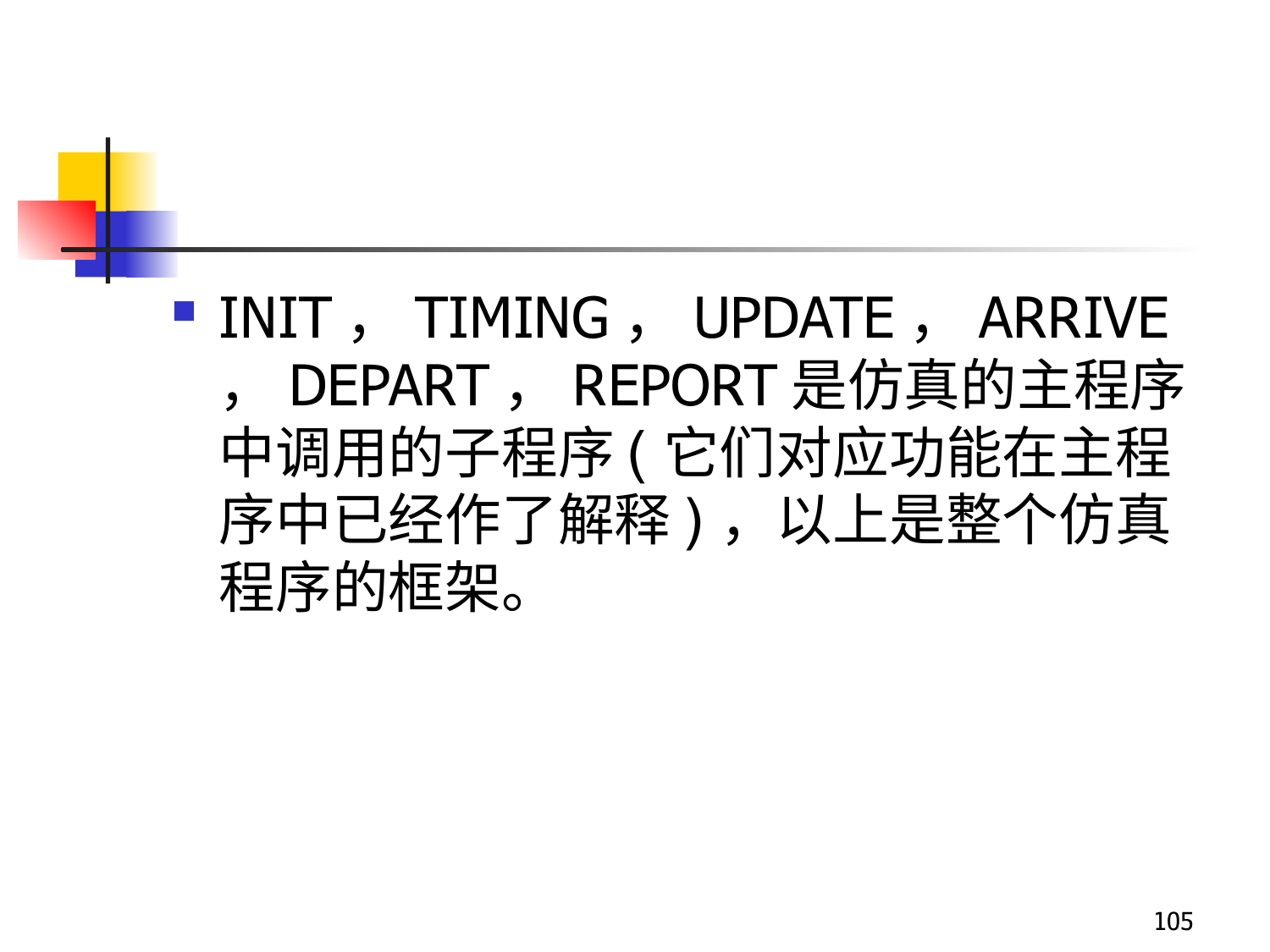

#
INIT，TIMING，UPDATE，ARRIVE，DEPART，REPORT是仿真的主程序中调用的子程序(它们对应功能在主程序中已经作了解释)，以上是整个仿真程序的框架。
105